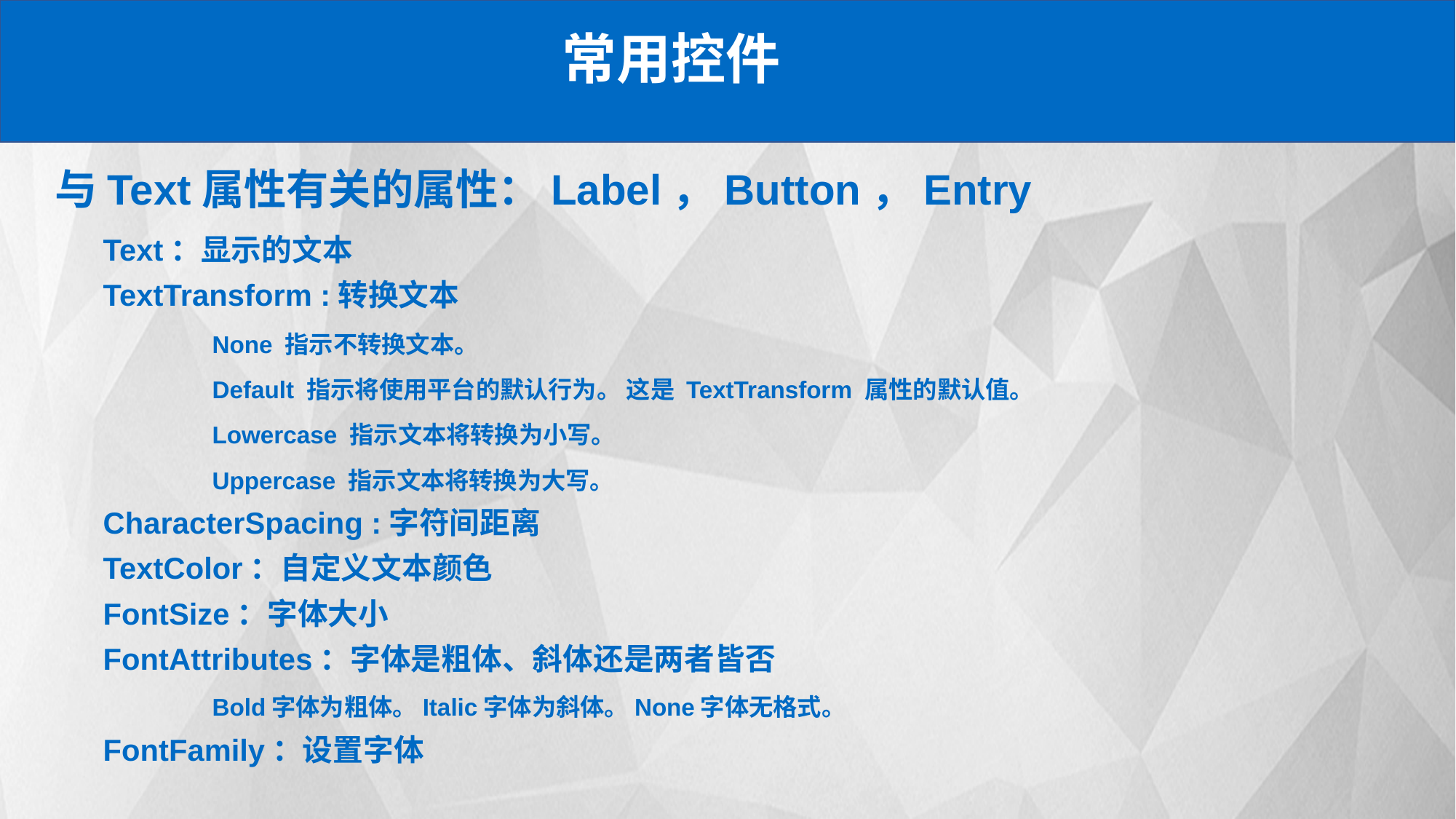

常用控件
与Text属性有关的属性：Label，Button，Entry
Text：显示的文本
TextTransform :转换文本
	None 指示不转换文本。
	Default 指示将使用平台的默认行为。 这是 TextTransform 属性的默认值。
	Lowercase 指示文本将转换为小写。
	Uppercase 指示文本将转换为大写。
CharacterSpacing :字符间距离
TextColor：自定义文本颜色
FontSize：字体大小
FontAttributes：字体是粗体、斜体还是两者皆否
	Bold字体为粗体。Italic字体为斜体。None字体无格式。
FontFamily：设置字体